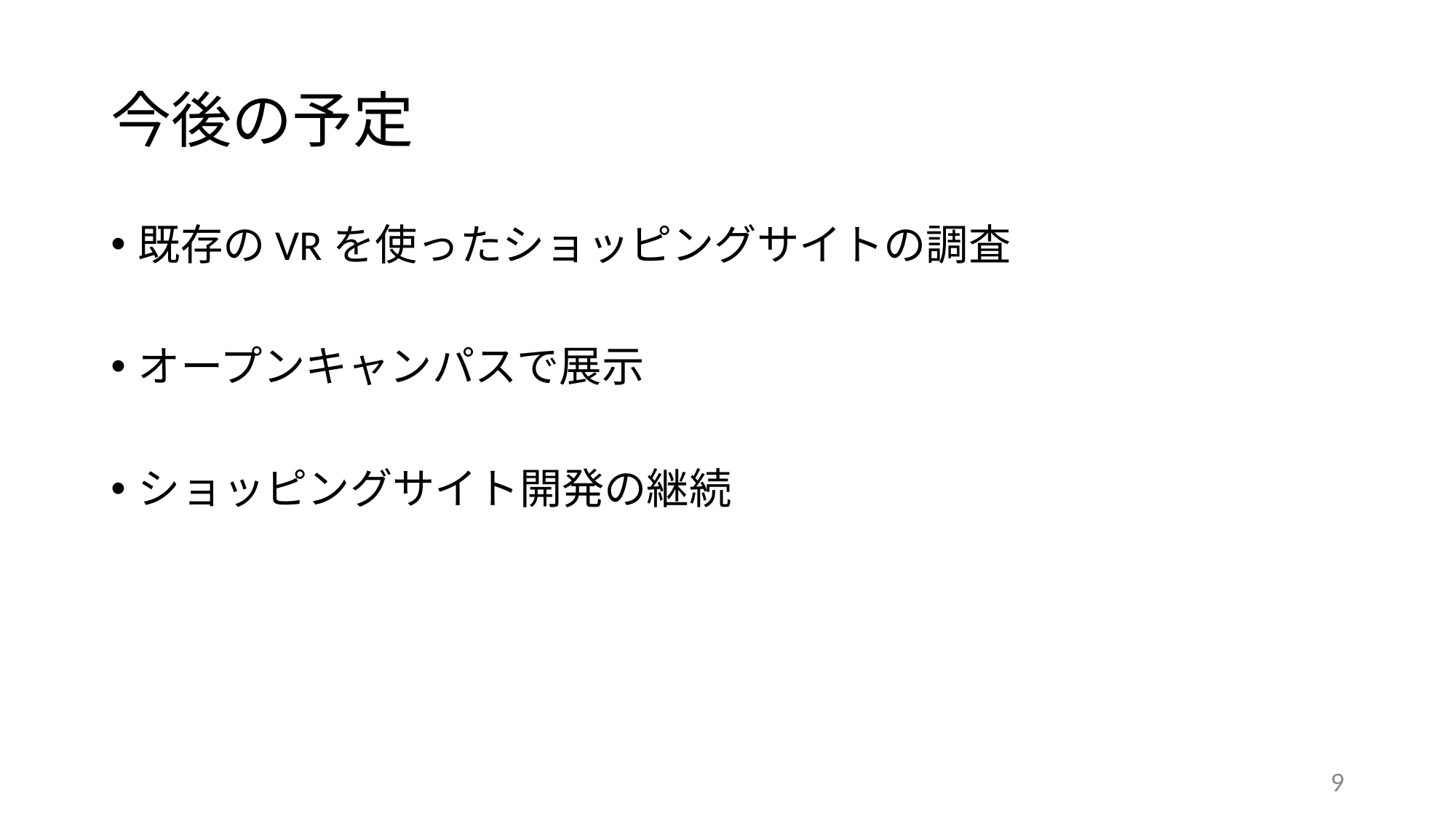

# 今後の予定
既存のVRを使ったショッピングサイトの調査

オープンキャンパスで展示

ショッピングサイト開発の継続
9